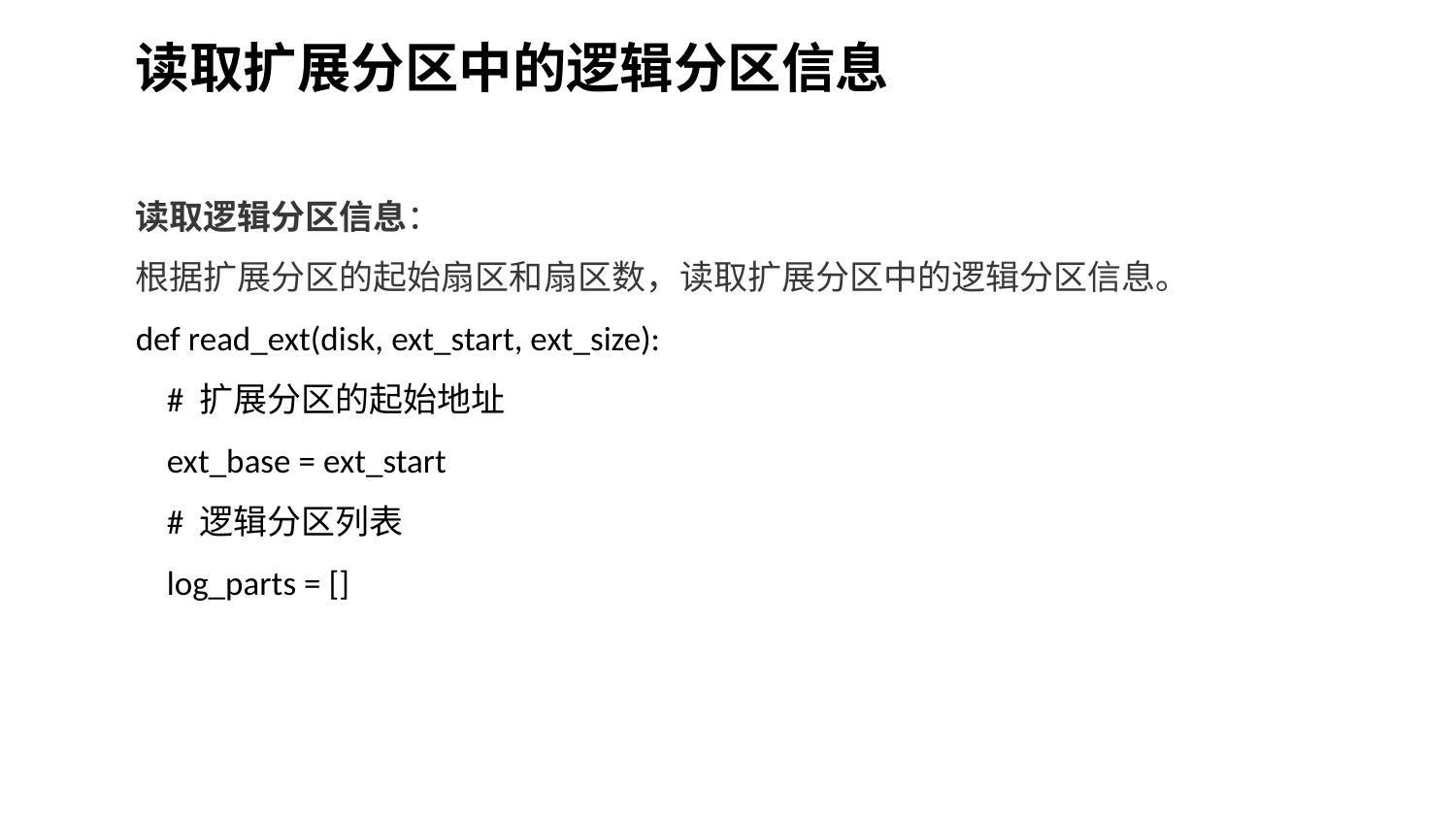

读取扩展分区中的逻辑分区信息
读取逻辑分区信息：
根据扩展分区的起始扇区和扇区数，读取扩展分区中的逻辑分区信息。
def read_ext(disk, ext_start, ext_size):
    # 扩展分区的起始地址
    ext_base = ext_start
    # 逻辑分区列表
    log_parts = []